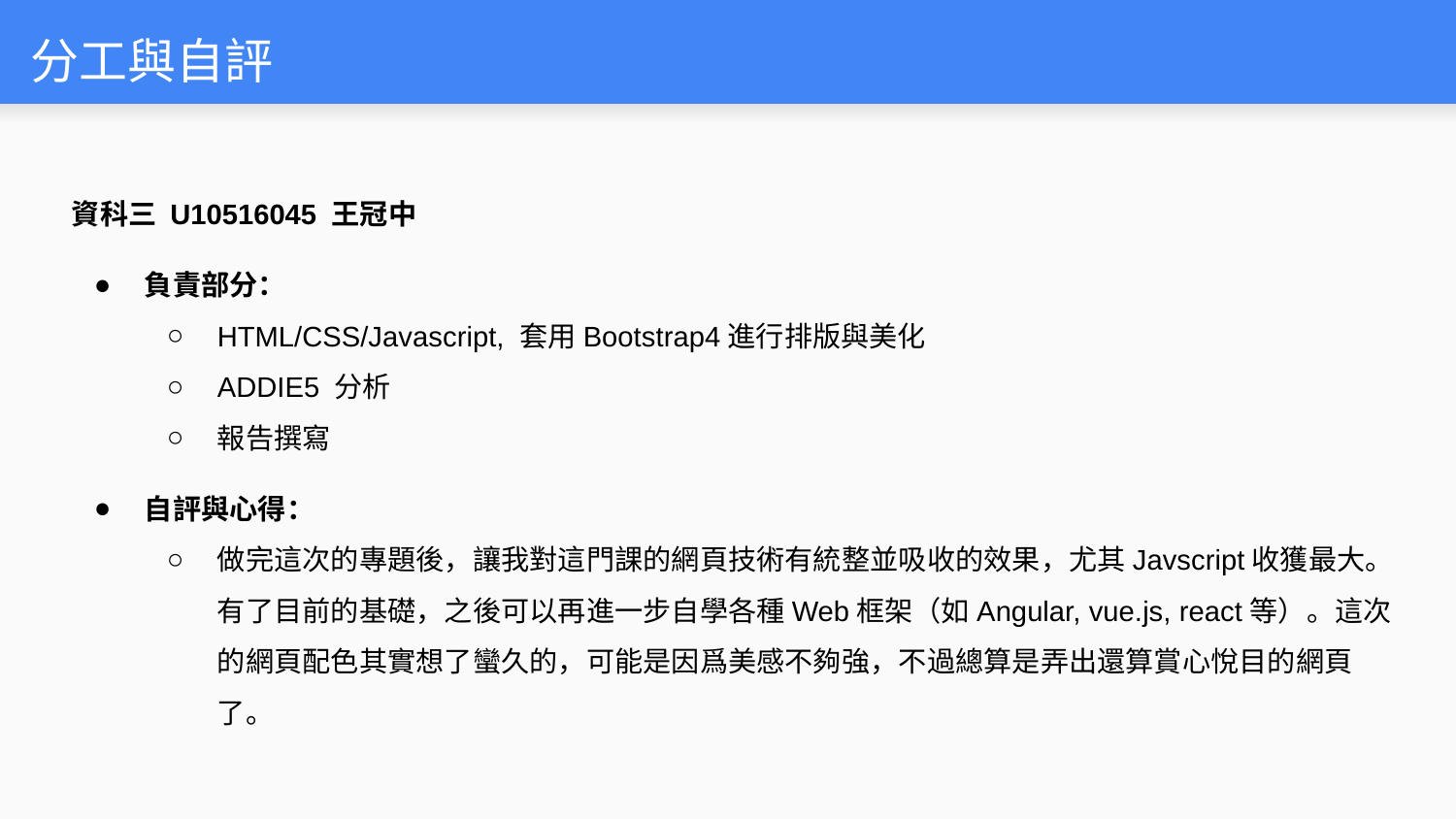

# 分工與自評
資科三 U10516045 王冠中
負責部分：
HTML/CSS/Javascript, 套用Bootstrap4進行排版與美化
ADDIE5 分析
報告撰寫
自評與心得：
做完這次的專題後，讓我對這門課的網頁技術有統整並吸收的效果，尤其Javscript收獲最大。有了目前的基礎，之後可以再進一步自學各種Web框架（如Angular, vue.js, react等）。這次的網頁配色其實想了蠻久的，可能是因爲美感不夠強，不過總算是弄出還算賞心悅目的網頁了。